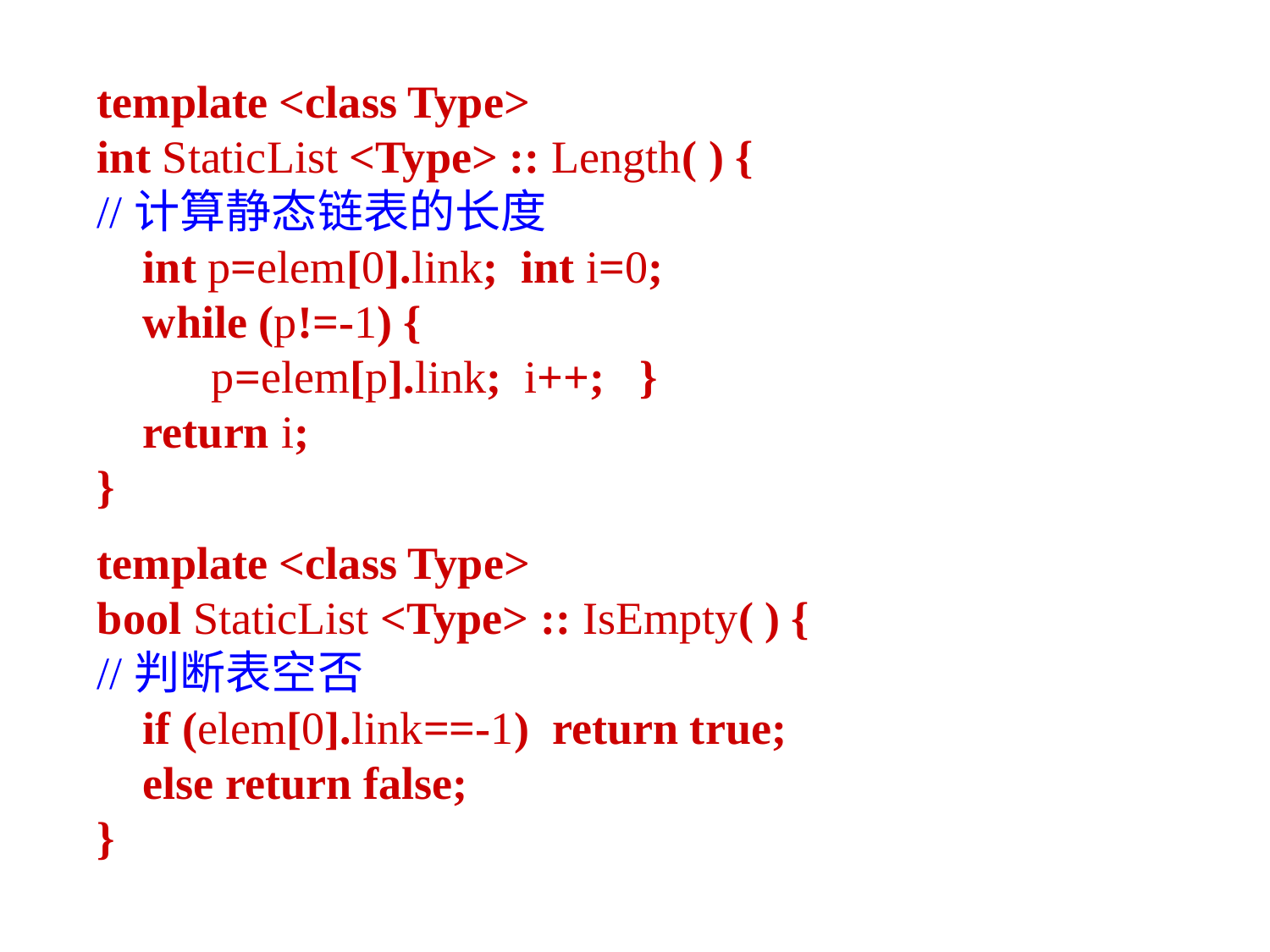

template <class Type>
int StaticList <Type> :: Length( ) {
//计算静态链表的长度
    int p=elem[0].link;  int i=0;
    while (p!=-1) {
          p=elem[p].link;  i++;   }
    return i;
}
template <class Type>
bool StaticList <Type> :: IsEmpty( ) {
//判断表空否
    if (elem[0].link==-1)  return true;
    else return false;
}
200